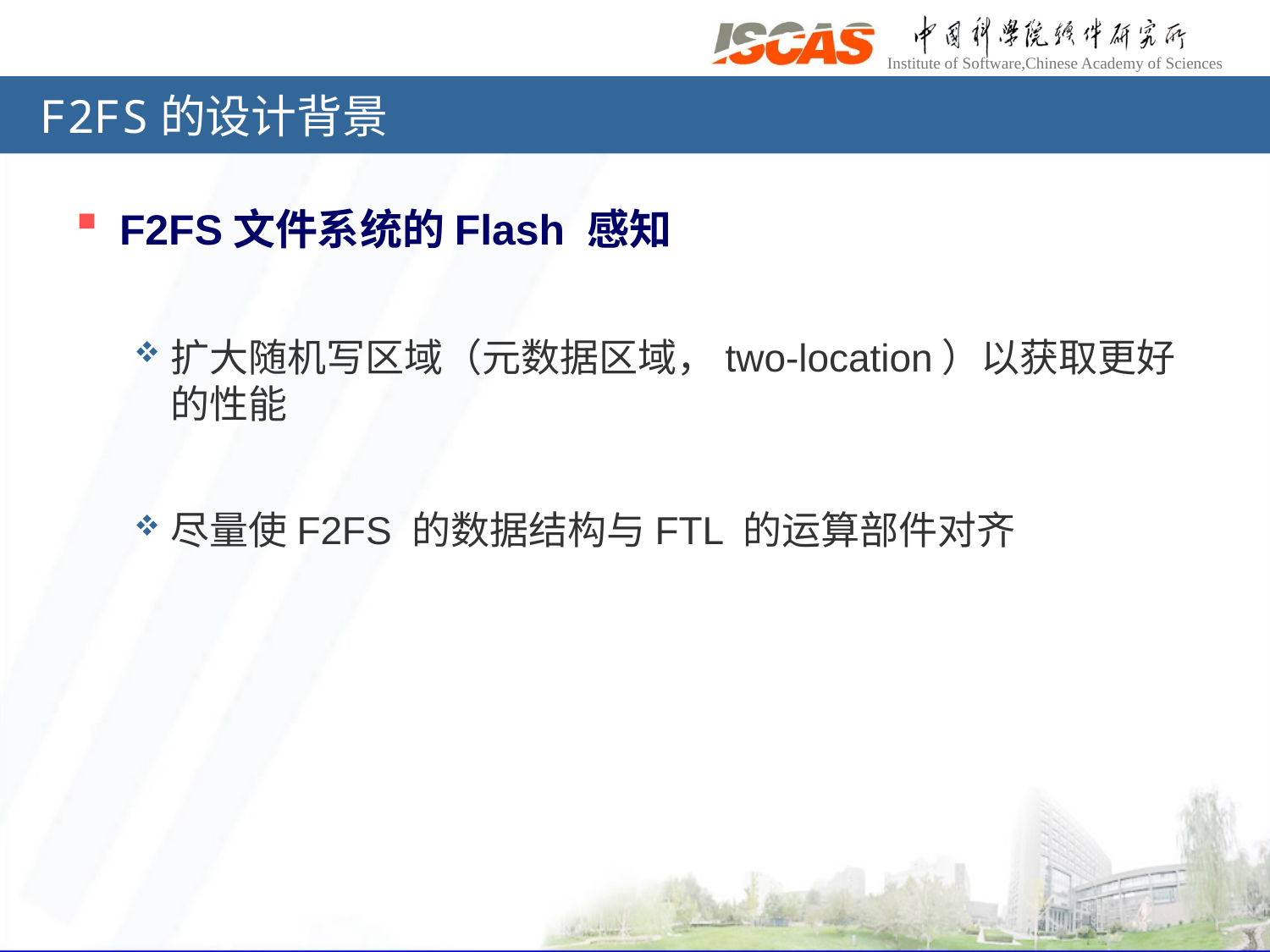

# F2FS的设计背景
F2FS文件系统的Flash 感知

扩大随机写区域（元数据区域，two-location）以获取更好的性能

尽量使F2FS 的数据结构与FTL 的运算部件对齐